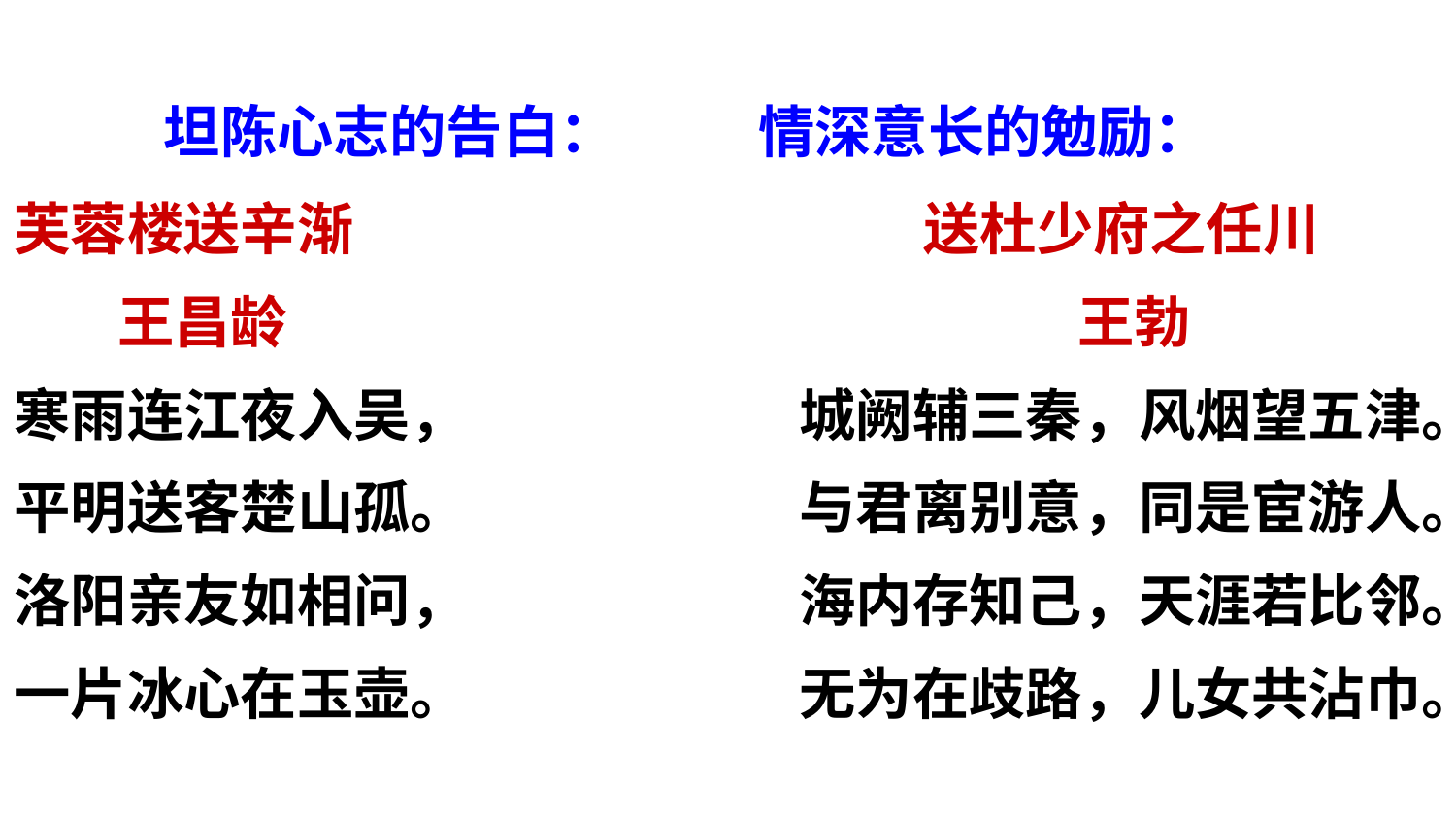

坦陈心志的告白：
　　情深意长的勉励：
芙蓉楼送辛渐
       王昌龄
寒雨连江夜入吴，
平明送客楚山孤。
洛阳亲友如相问，
一片冰心在玉壶。
             送杜少府之任川
               王勃
城阙辅三秦，风烟望五津。
与君离别意，同是宦游人。
海内存知己，天涯若比邻。
无为在歧路，儿女共沾巾。